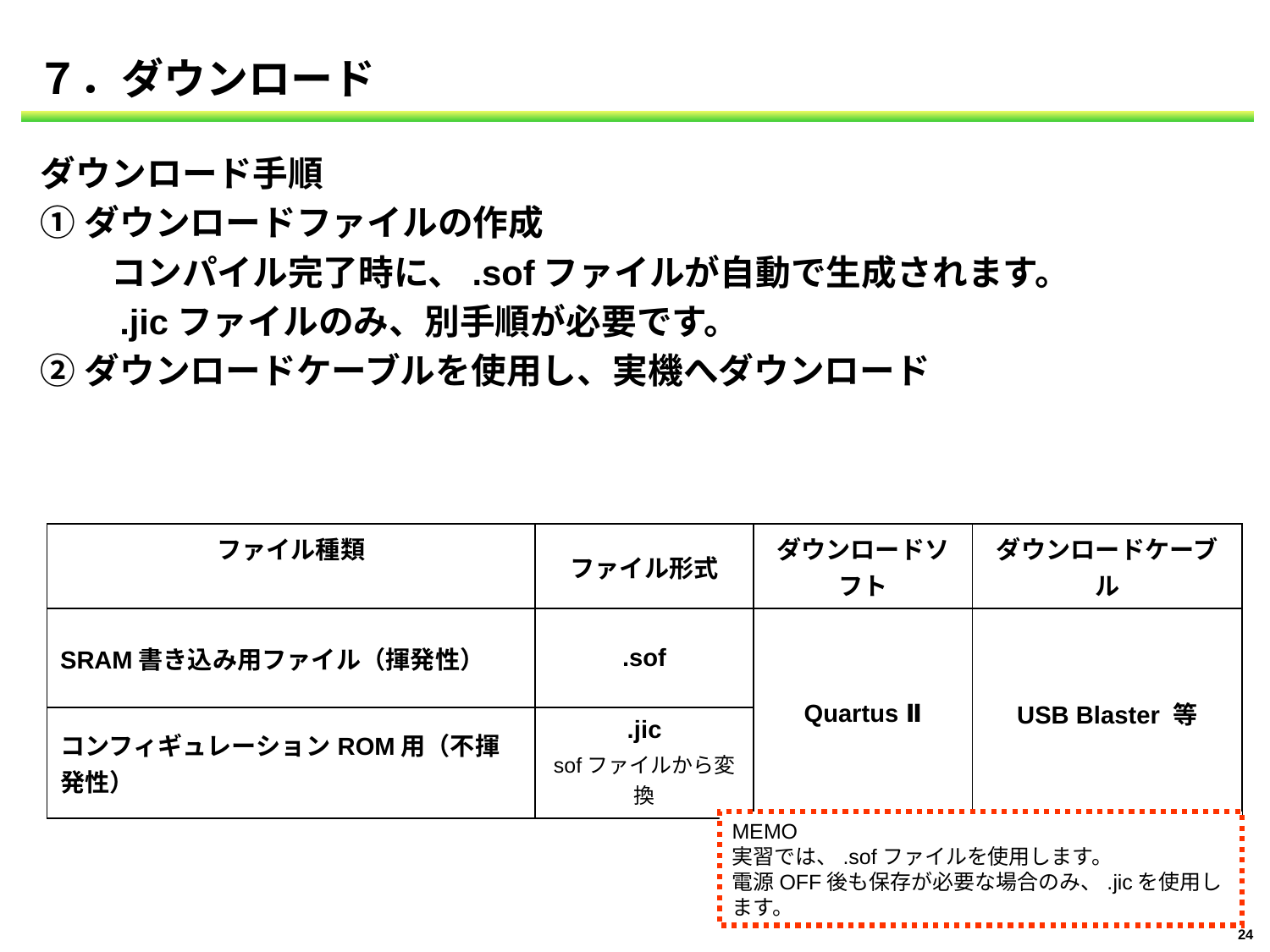

# ７．ダウンロード
ダウンロード手順
①ダウンロードファイルの作成
　　コンパイル完了時に、.sofファイルが自動で生成されます。
　　.jicファイルのみ、別手順が必要です。
②ダウンロードケーブルを使用し、実機へダウンロード

| ファイル種類 | ファイル形式 | ダウンロードソフト | ダウンロードケーブル |
| --- | --- | --- | --- |
| SRAM書き込み用ファイル（揮発性） | .sof | Quartus Ⅱ | USB Blaster 等 |
| コンフィギュレーションROM用（不揮発性） | .jic sofファイルから変換 |  |  |
MEMO
実習では、.sofファイルを使用します。
電源OFF後も保存が必要な場合のみ、.jicを使用します。
24